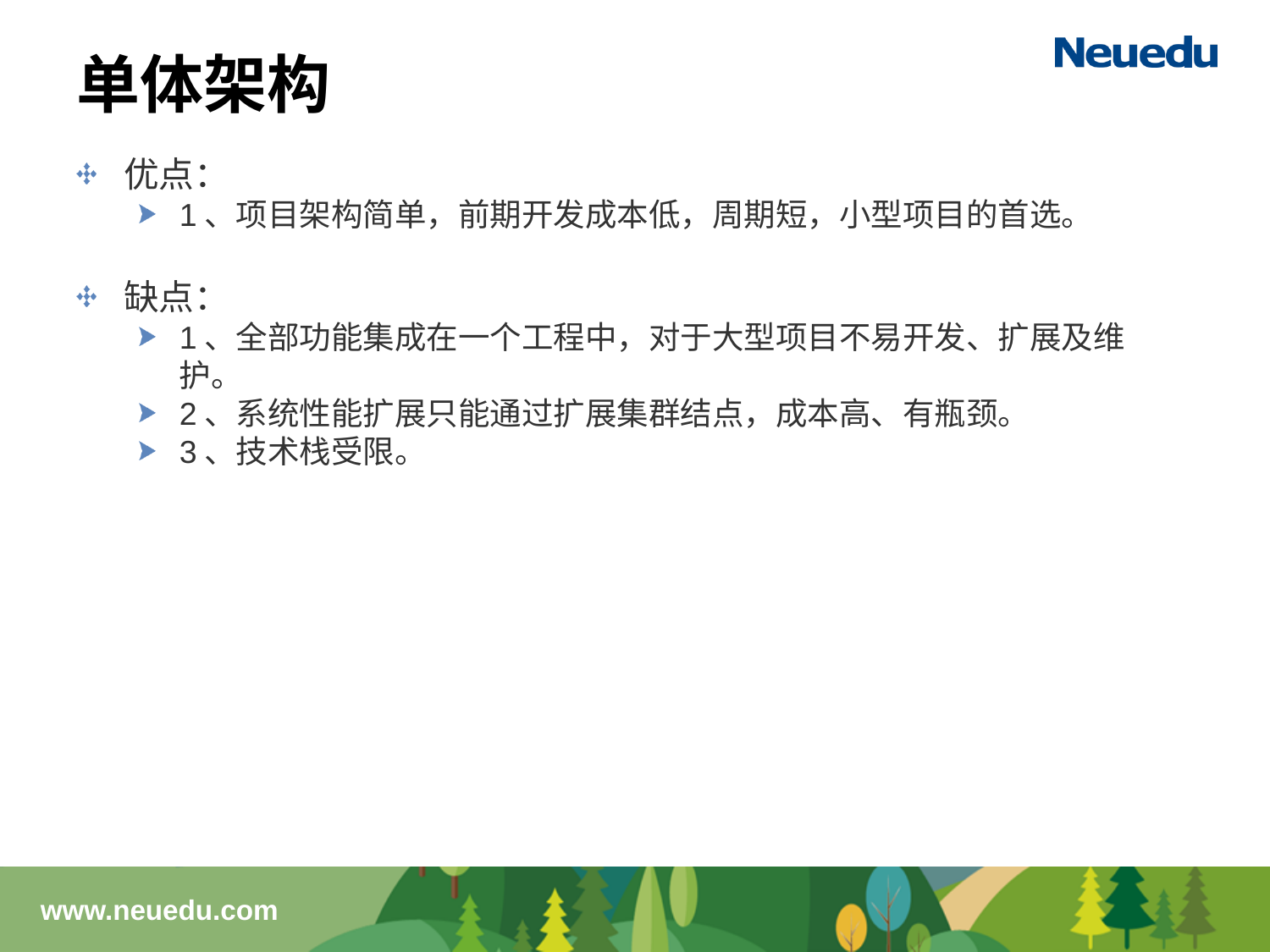

# 单体架构
优点：
1、项目架构简单，前期开发成本低，周期短，小型项目的首选。

缺点：
1、全部功能集成在一个工程中，对于大型项目不易开发、扩展及维护。
2、系统性能扩展只能通过扩展集群结点，成本高、有瓶颈。
3、技术栈受限。